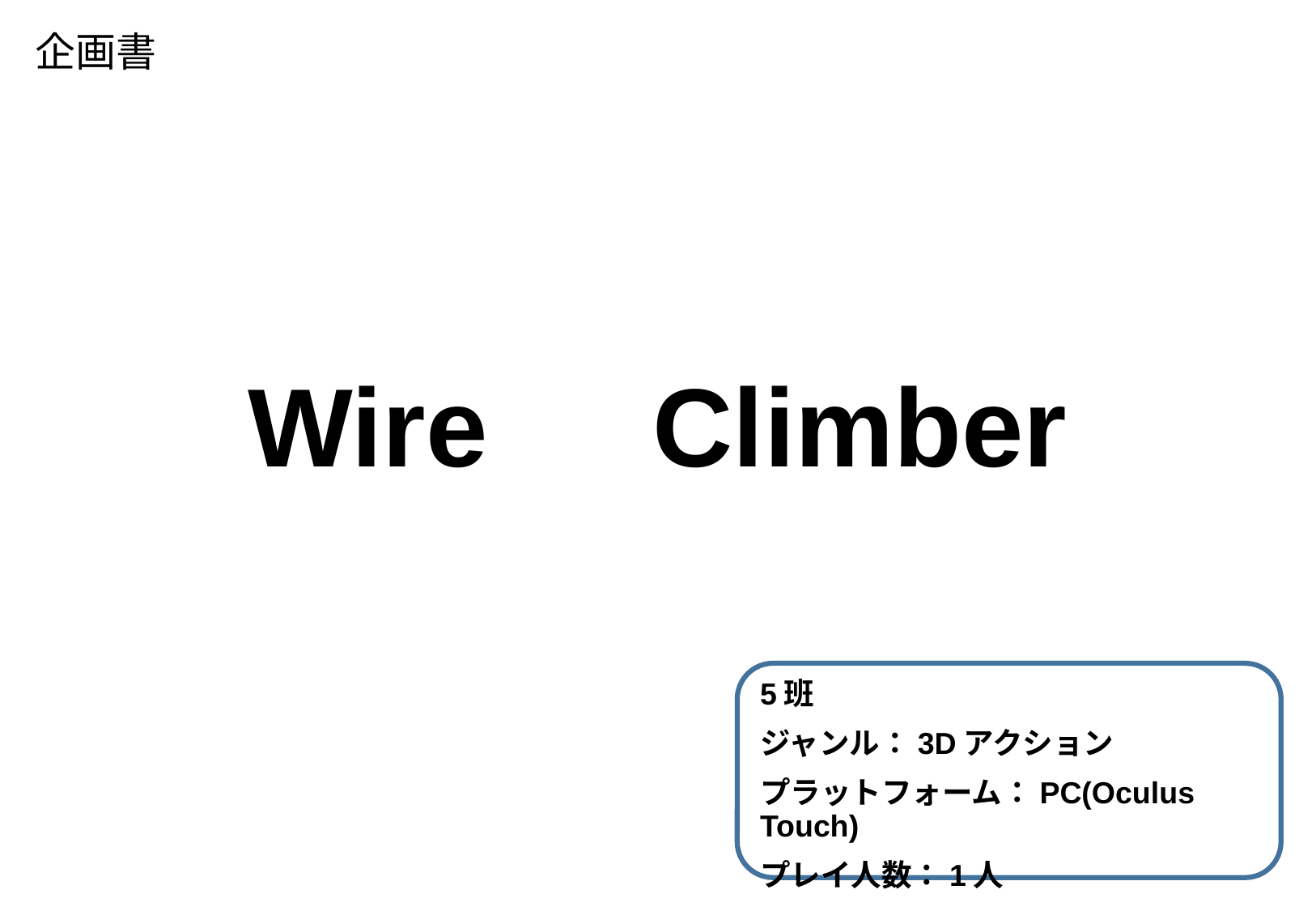

企画書
Wire　Climber

5班
ジャンル：3Dアクション
プラットフォーム：PC(Oculus Touch)
プレイ人数：1人